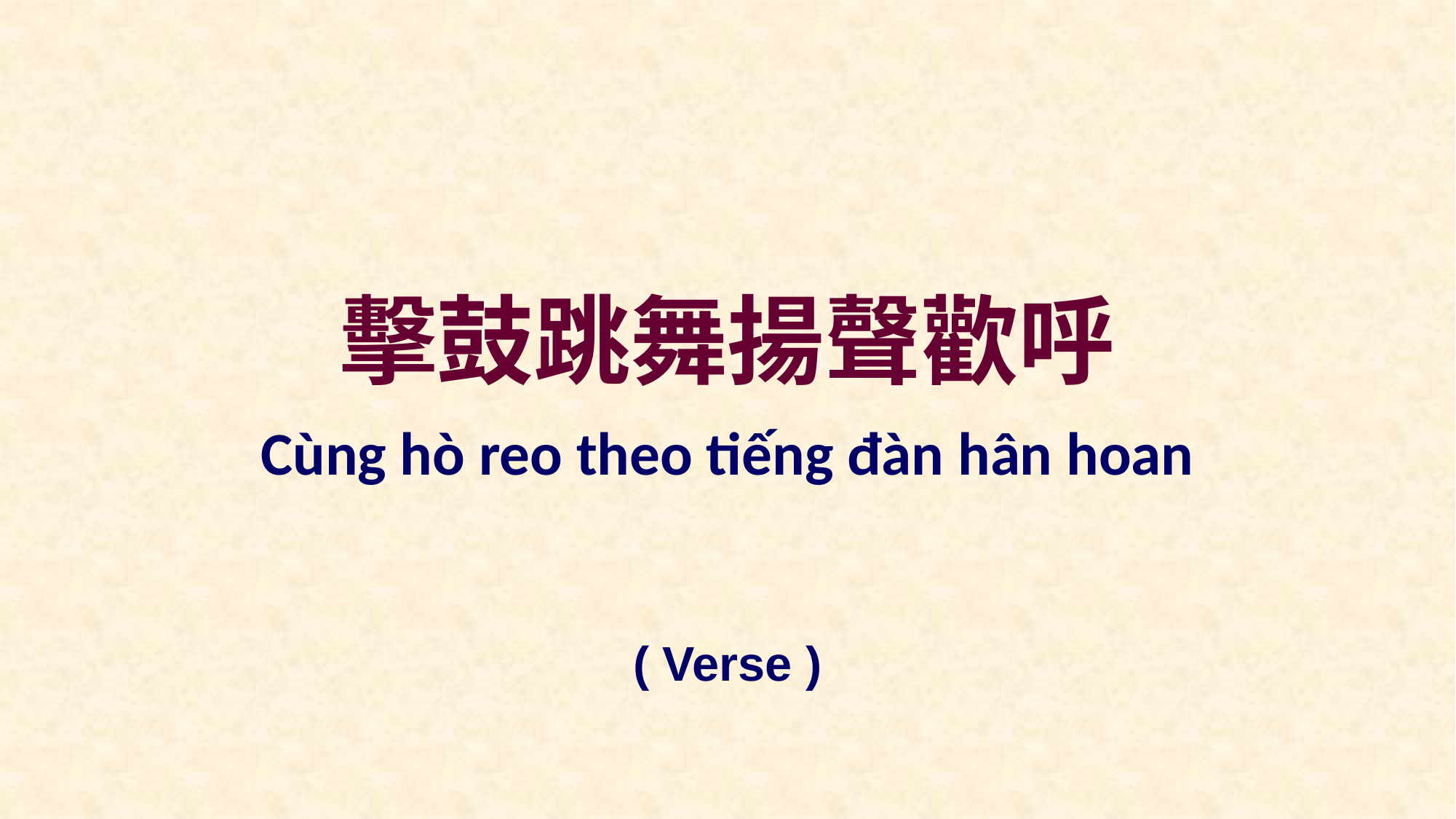

擊鼓跳舞揚聲歡呼
Cùng hò reo theo tiếng đàn hân hoan
( Verse )